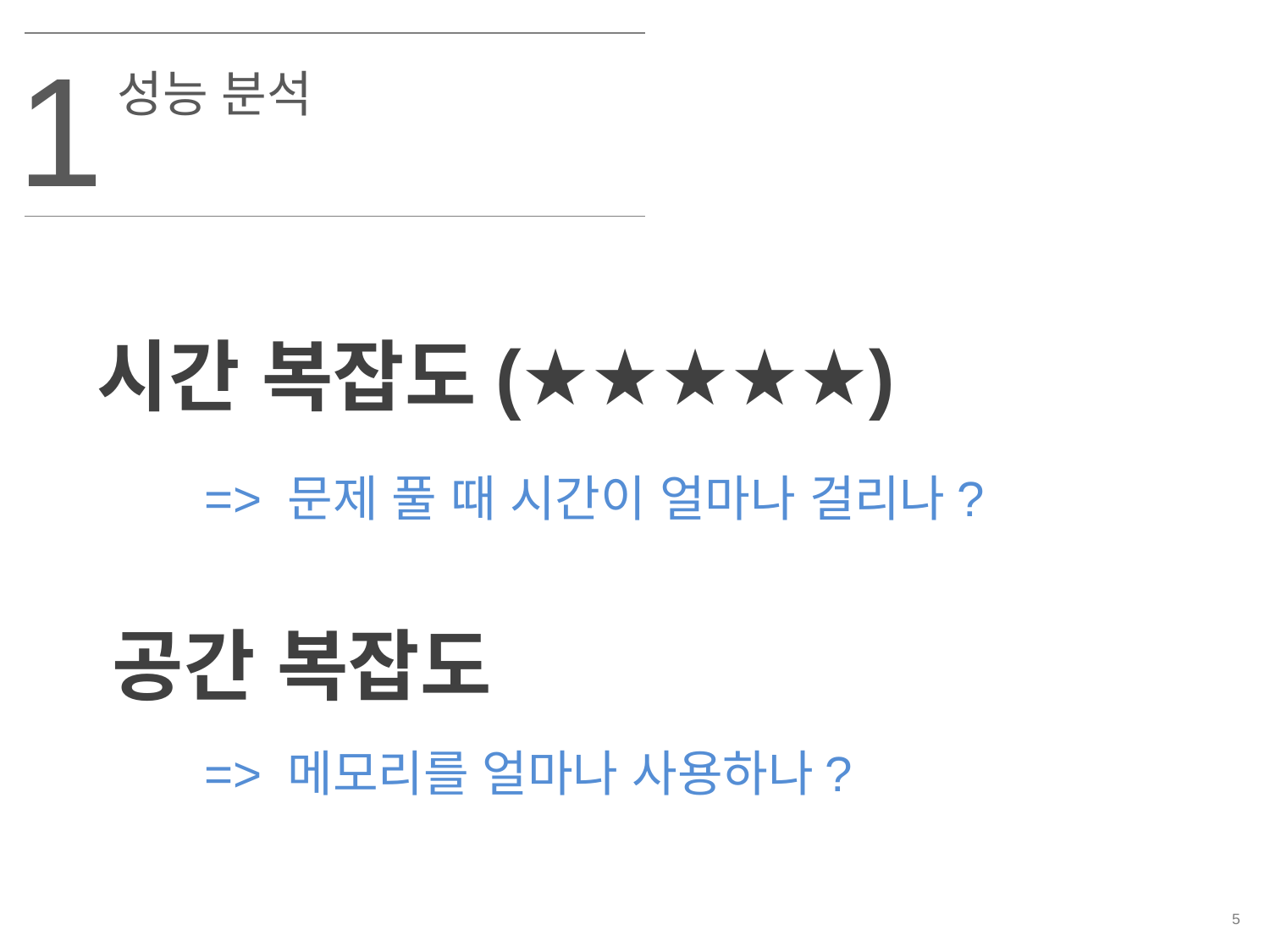

1
성능 분석
시간 복잡도(★★★★★)
=> 문제 풀 때 시간이 얼마나 걸리나?
공간 복잡도
=> 메모리를 얼마나 사용하나?